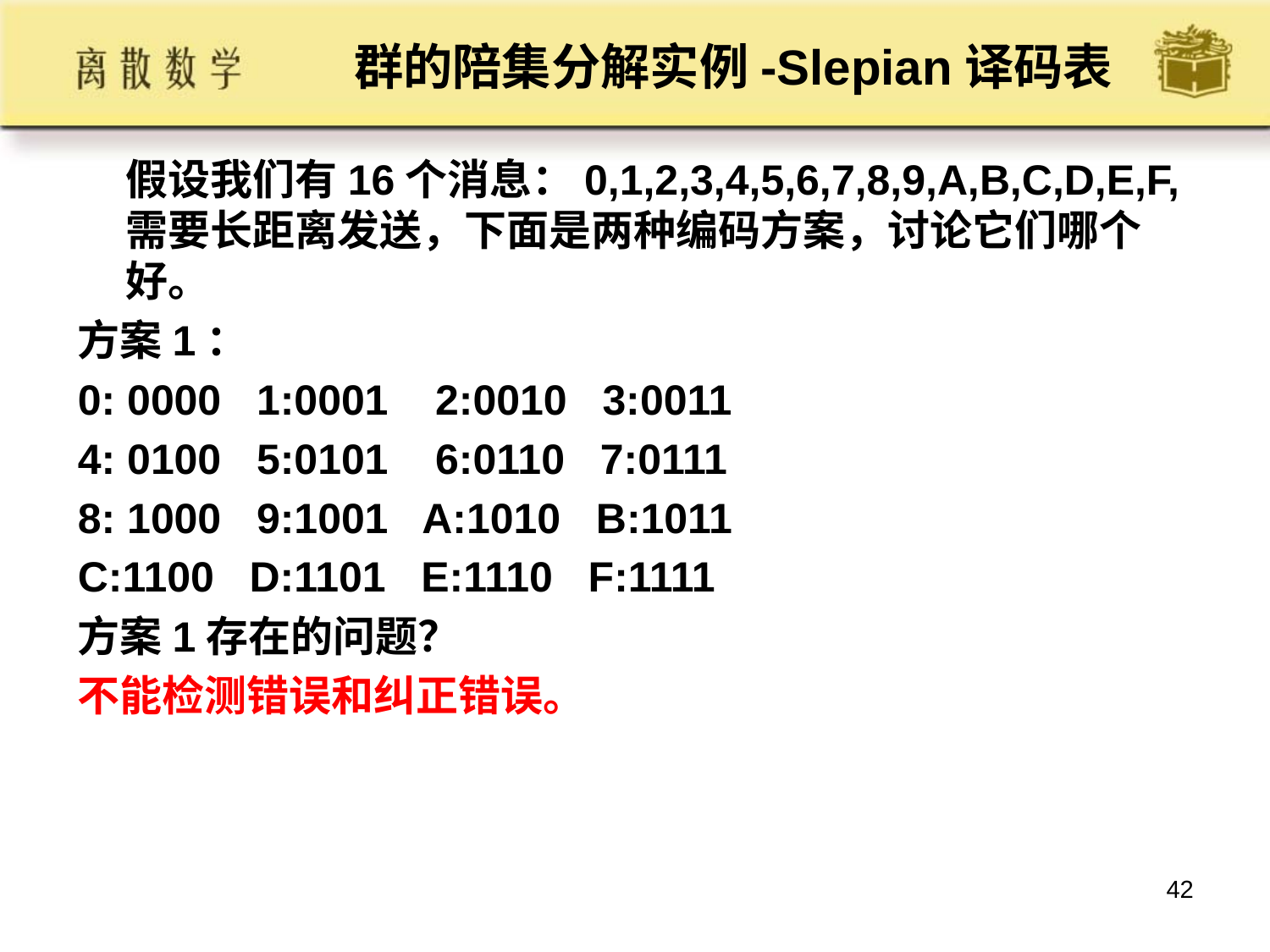

# 群的陪集分解实例-Slepian译码表
    假设我们有16个消息：0,1,2,3,4,5,6,7,8,9,A,B,C,D,E,F,需要长距离发送，下面是两种编码方案，讨论它们哪个好。
方案1：
0: 0000   1:0001    2:0010   3:0011
4: 0100   5:0101    6:0110   7:0111
8: 1000   9:1001   A:1010   B:1011
C:1100   D:1101   E:1110   F:1111
方案1存在的问题？
不能检测错误和纠正错误。
42